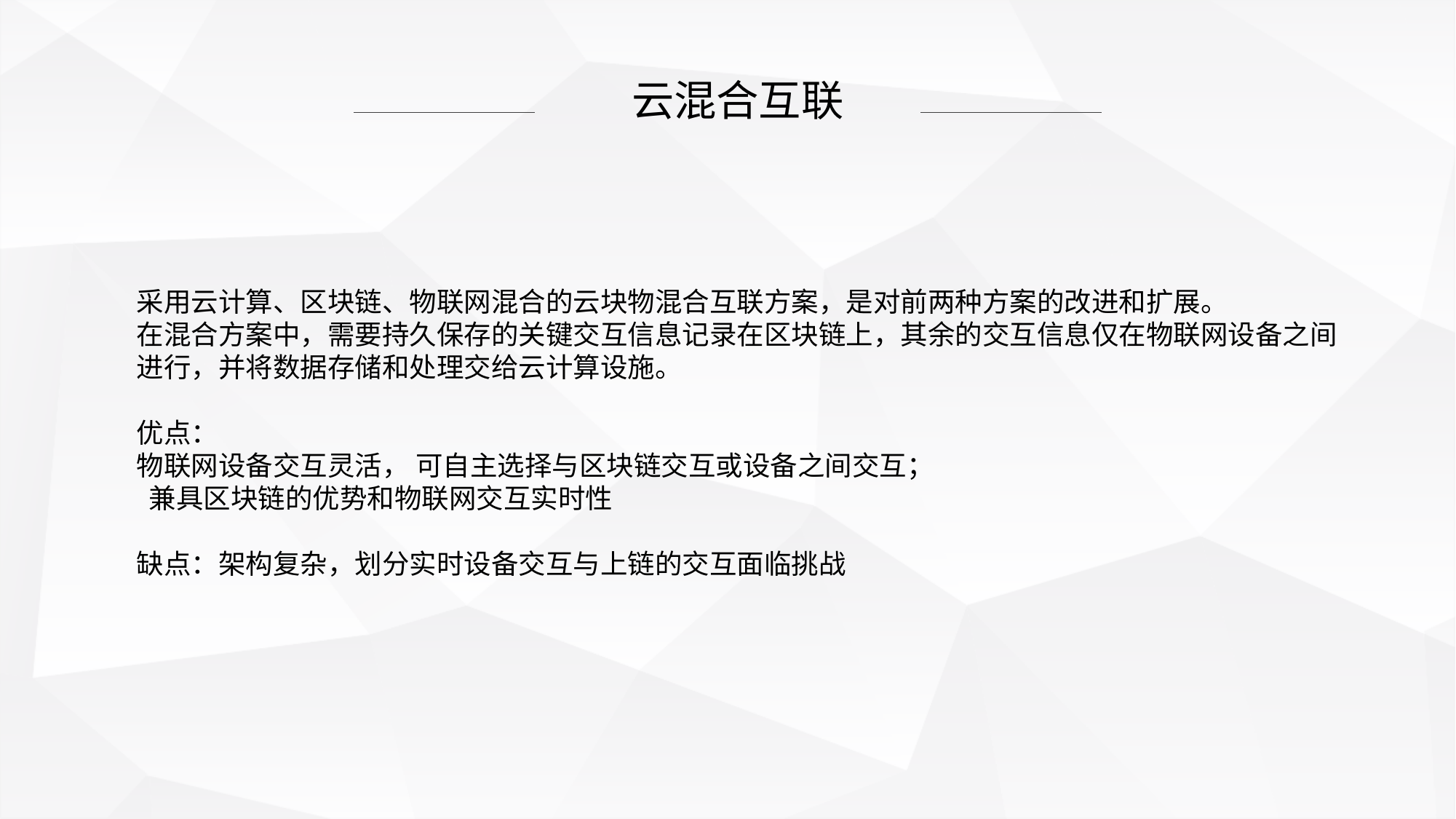

云混合互联
采用云计算、区块链、物联网混合的云块物混合互联方案，是对前两种方案的改进和扩展。
在混合方案中，需要持久保存的关键交互信息记录在区块链上，其余的交互信息仅在物联网设备之间进行，并将数据存储和处理交给云计算设施。

优点：
物联网设备交互灵活， 可自主选择与区块链交互或设备之间交互；
 兼具区块链的优势和物联网交互实时性

缺点：架构复杂，划分实时设备交互与上链的交互面临挑战